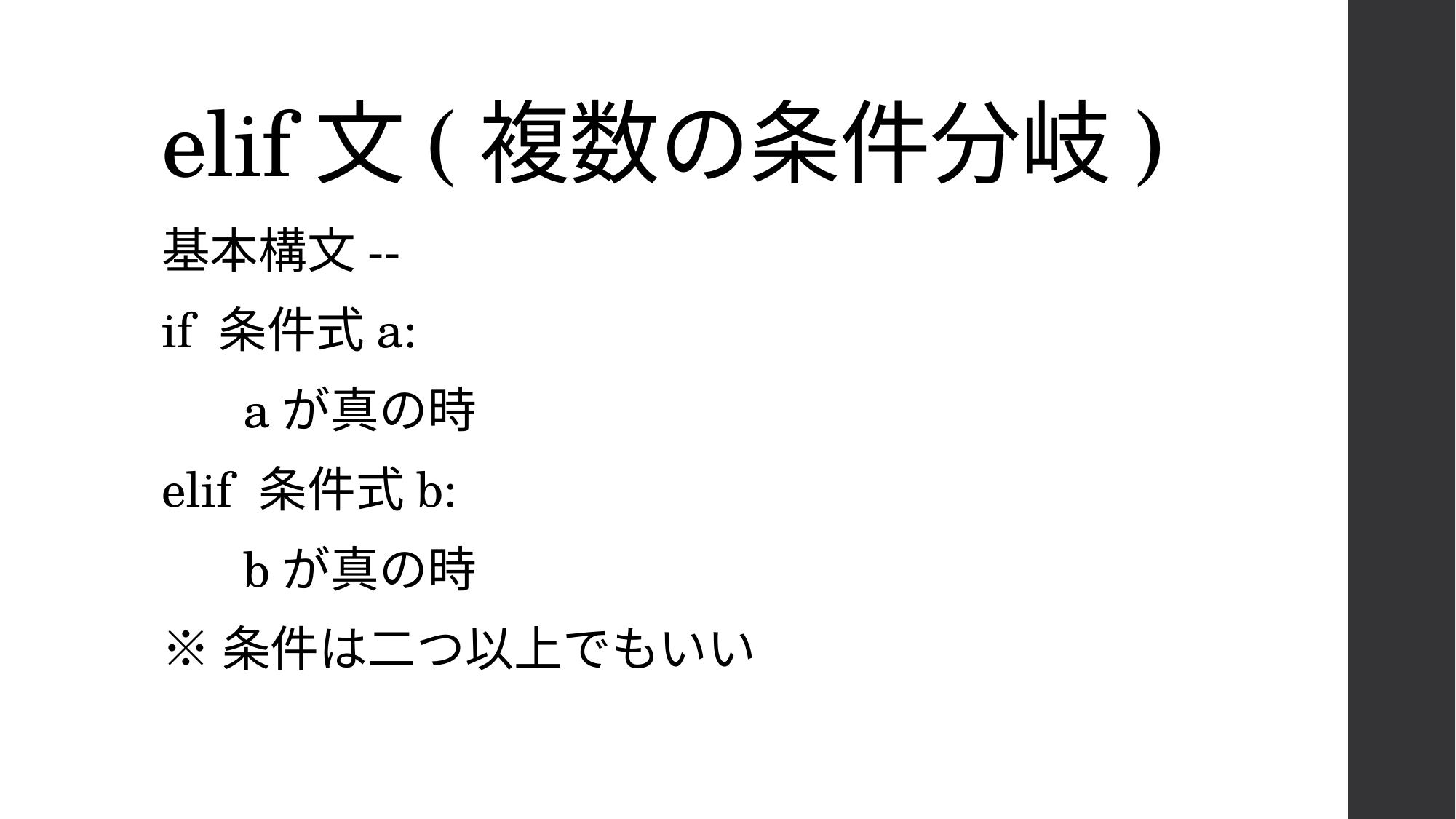

# elif文(複数の条件分岐)
基本構文--
if 条件式a:
      aが真の時
elif 条件式b:
      bが真の時
※条件は二つ以上でもいい